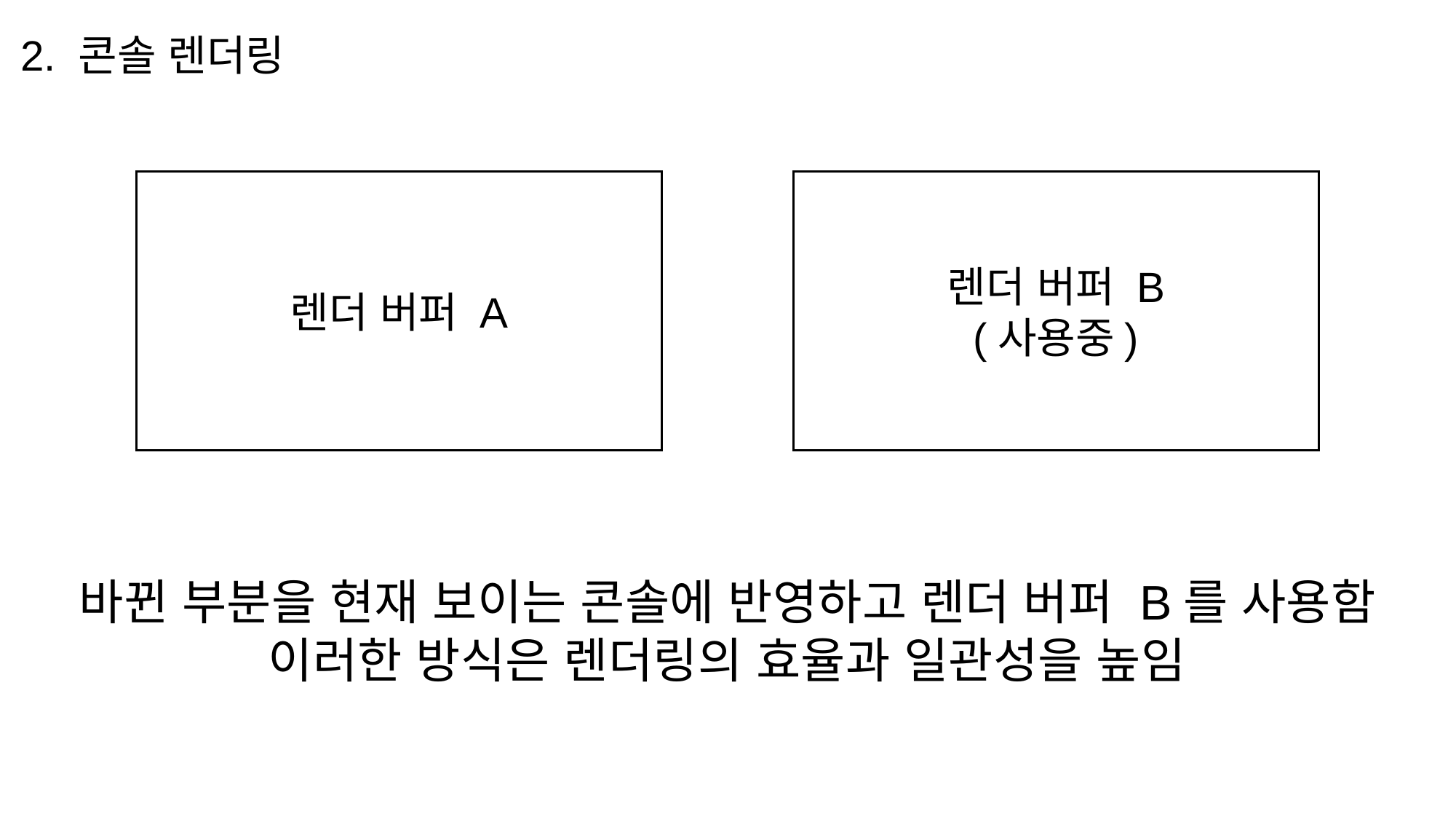

2. 콘솔 렌더링
렌더 버퍼 A
렌더 버퍼 B
(사용중)
바뀐 부분을 현재 보이는 콘솔에 반영하고 렌더 버퍼 B를 사용함
이러한 방식은 렌더링의 효율과 일관성을 높임